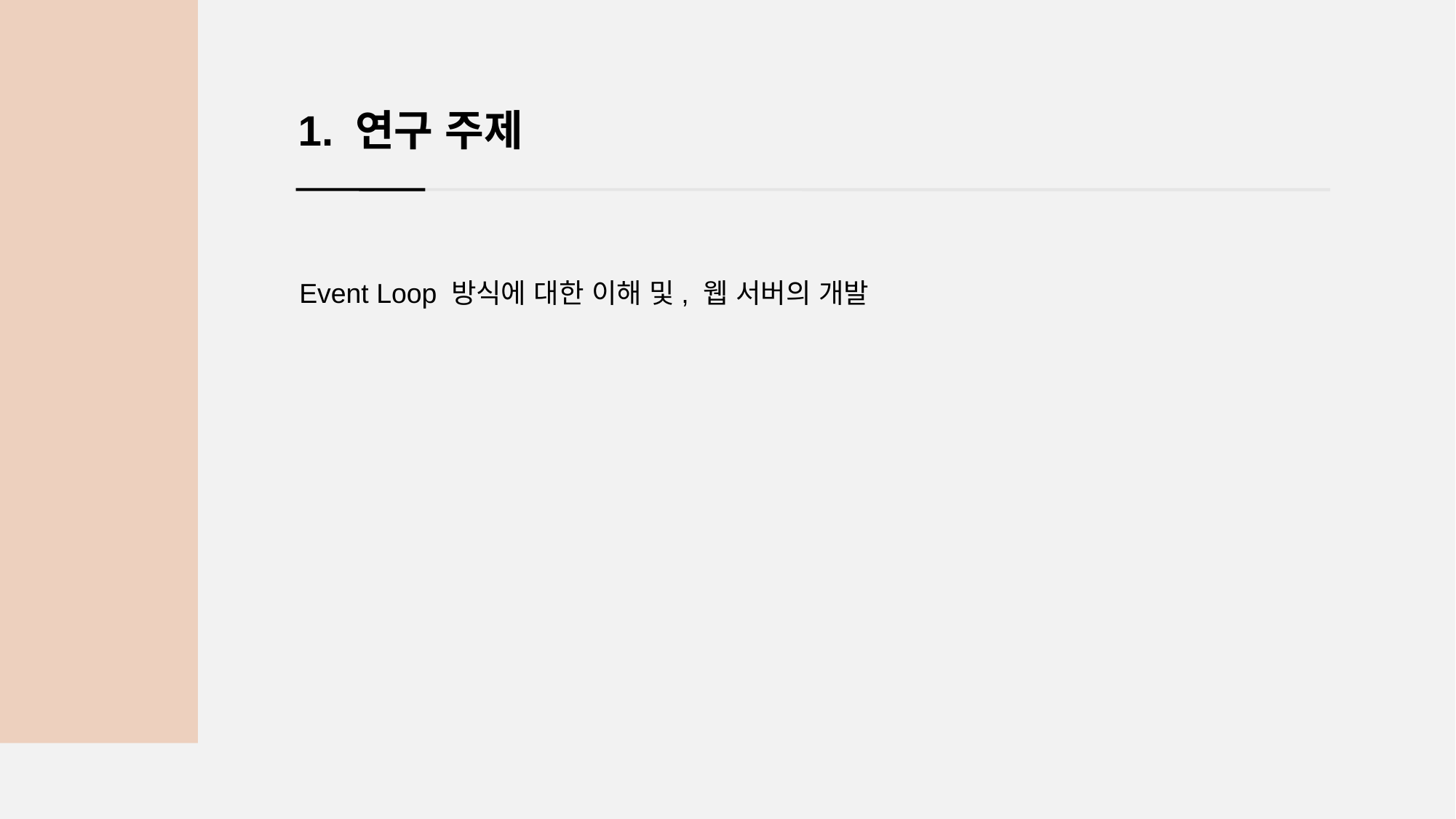

1. 연구 주제

Event Loop 방식에 대한 이해 및, 웹 서버의 개발